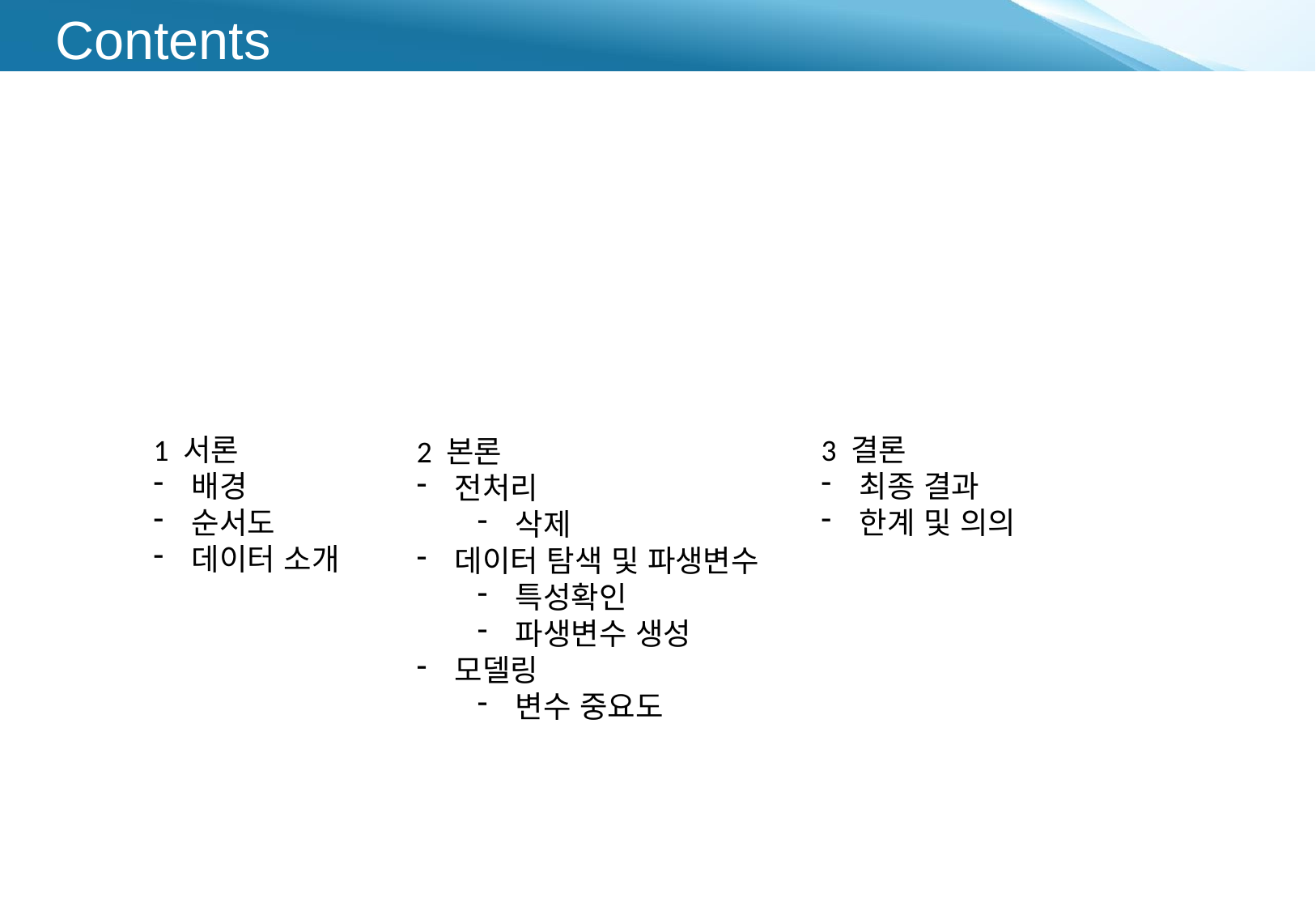

Contents

1 서론
배경
순서도
데이터 소개
3 결론
최종 결과
한계 및 의의
2 본론
전처리
삭제
데이터 탐색 및 파생변수
특성확인
파생변수 생성
모델링
변수 중요도